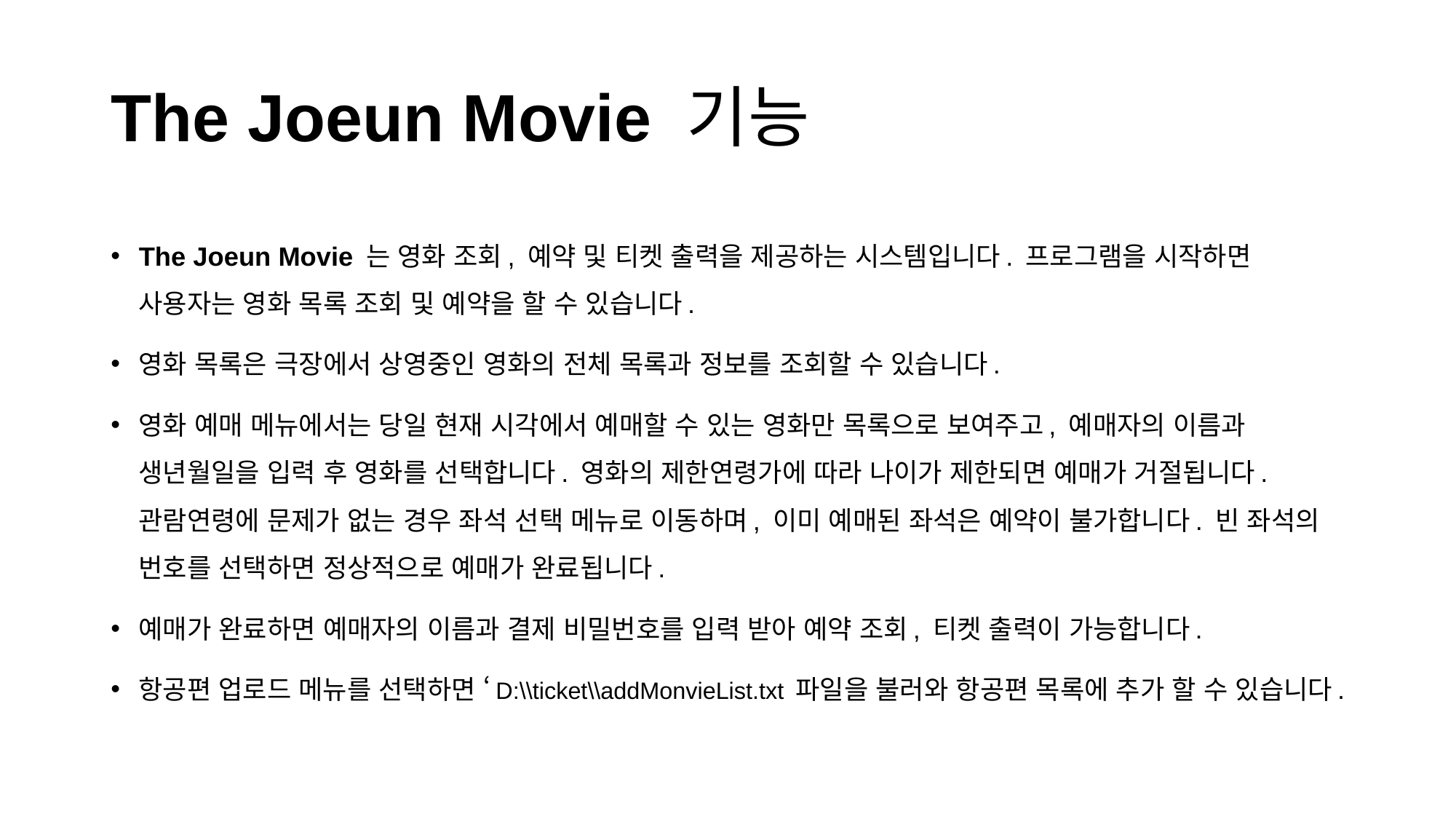

# The Joeun Movie 기능
The Joeun Movie 는 영화 조회, 예약 및 티켓 출력을 제공하는 시스템입니다. 프로그램을 시작하면 사용자는 영화 목록 조회 및 예약을 할 수 있습니다.
영화 목록은 극장에서 상영중인 영화의 전체 목록과 정보를 조회할 수 있습니다.
영화 예매 메뉴에서는 당일 현재 시각에서 예매할 수 있는 영화만 목록으로 보여주고, 예매자의 이름과 생년월일을 입력 후 영화를 선택합니다. 영화의 제한연령가에 따라 나이가 제한되면 예매가 거절됩니다. 관람연령에 문제가 없는 경우 좌석 선택 메뉴로 이동하며, 이미 예매된 좌석은 예약이 불가합니다. 빈 좌석의 번호를 선택하면 정상적으로 예매가 완료됩니다.
예매가 완료하면 예매자의 이름과 결제 비밀번호를 입력 받아 예약 조회, 티켓 출력이 가능합니다.
항공편 업로드 메뉴를 선택하면 ‘D:\\ticket\\addMonvieList.txt 파일을 불러와 항공편 목록에 추가 할 수 있습니다.